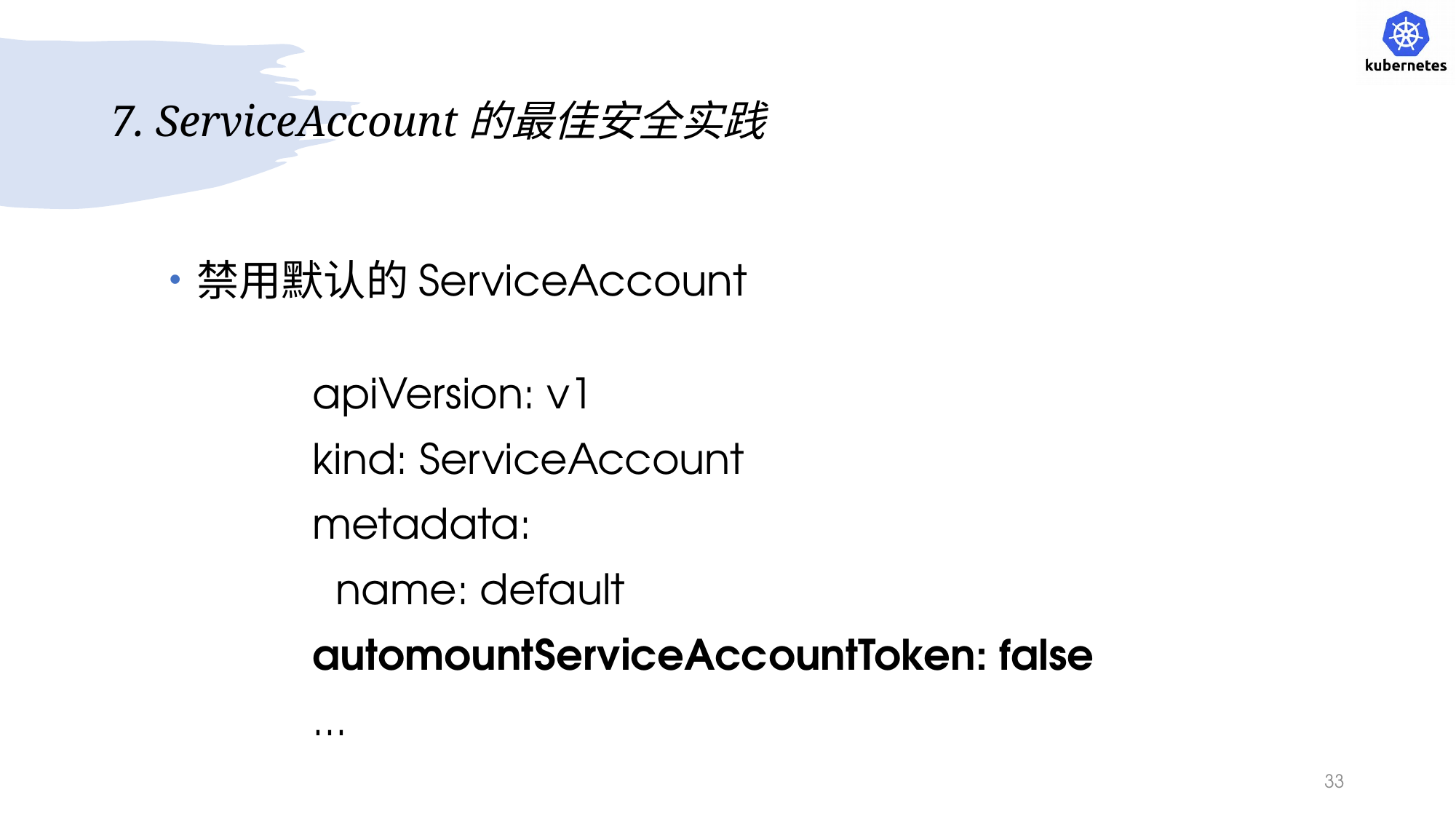

# 7. ServiceAccount的最佳安全实践
禁用默认的ServiceAccount

apiVersion: v1
kind: ServiceAccount
metadata:
  name: default
automountServiceAccountToken: false
...
33